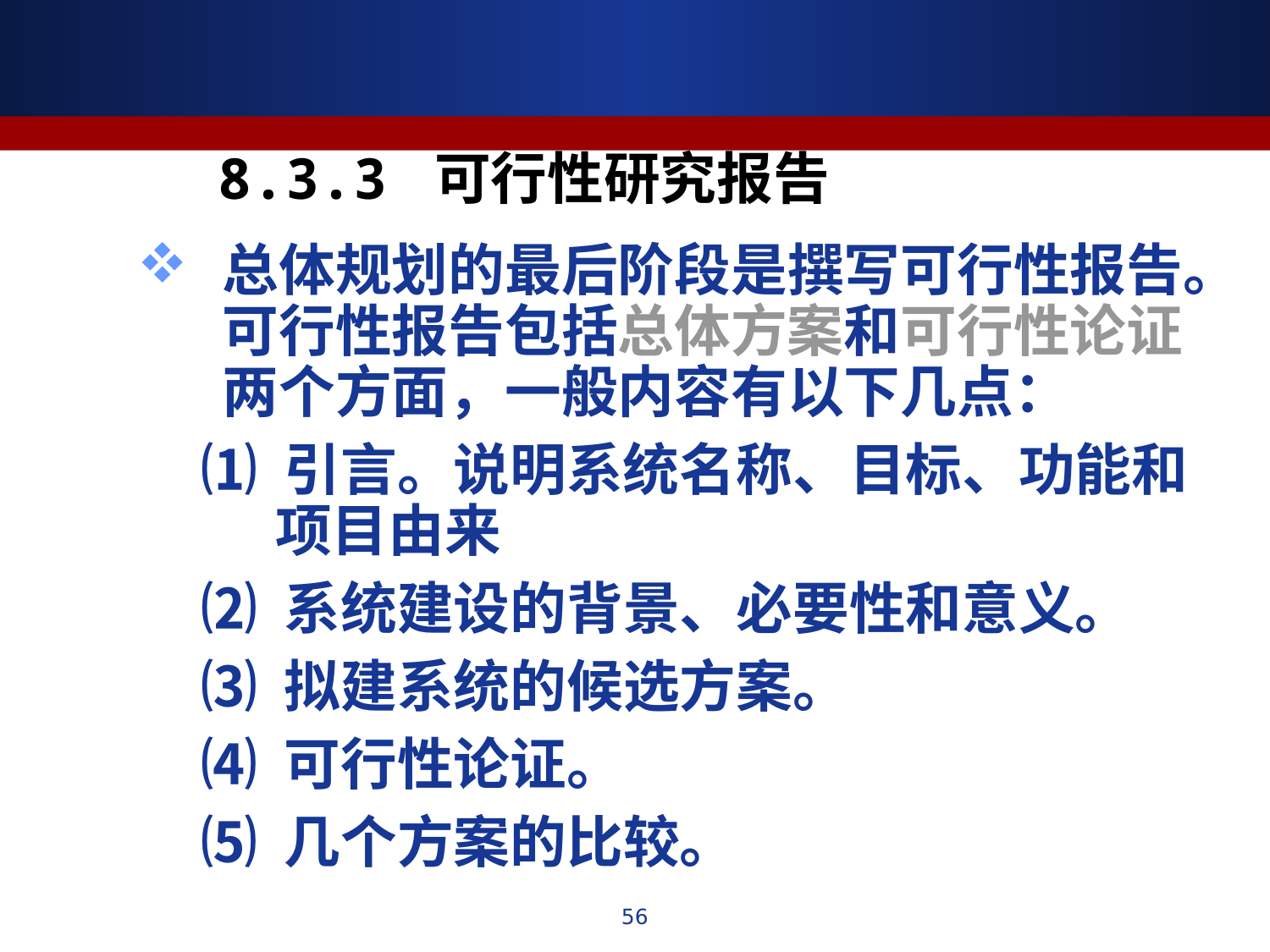

# 8.3.3 可行性研究报告
总体规划的最后阶段是撰写可行性报告。可行性报告包括总体方案和可行性论证两个方面，一般内容有以下几点：
⑴ 引言。说明系统名称、目标、功能和项目由来
⑵ 系统建设的背景、必要性和意义。
⑶ 拟建系统的候选方案。
⑷ 可行性论证。
⑸ 几个方案的比较。
56